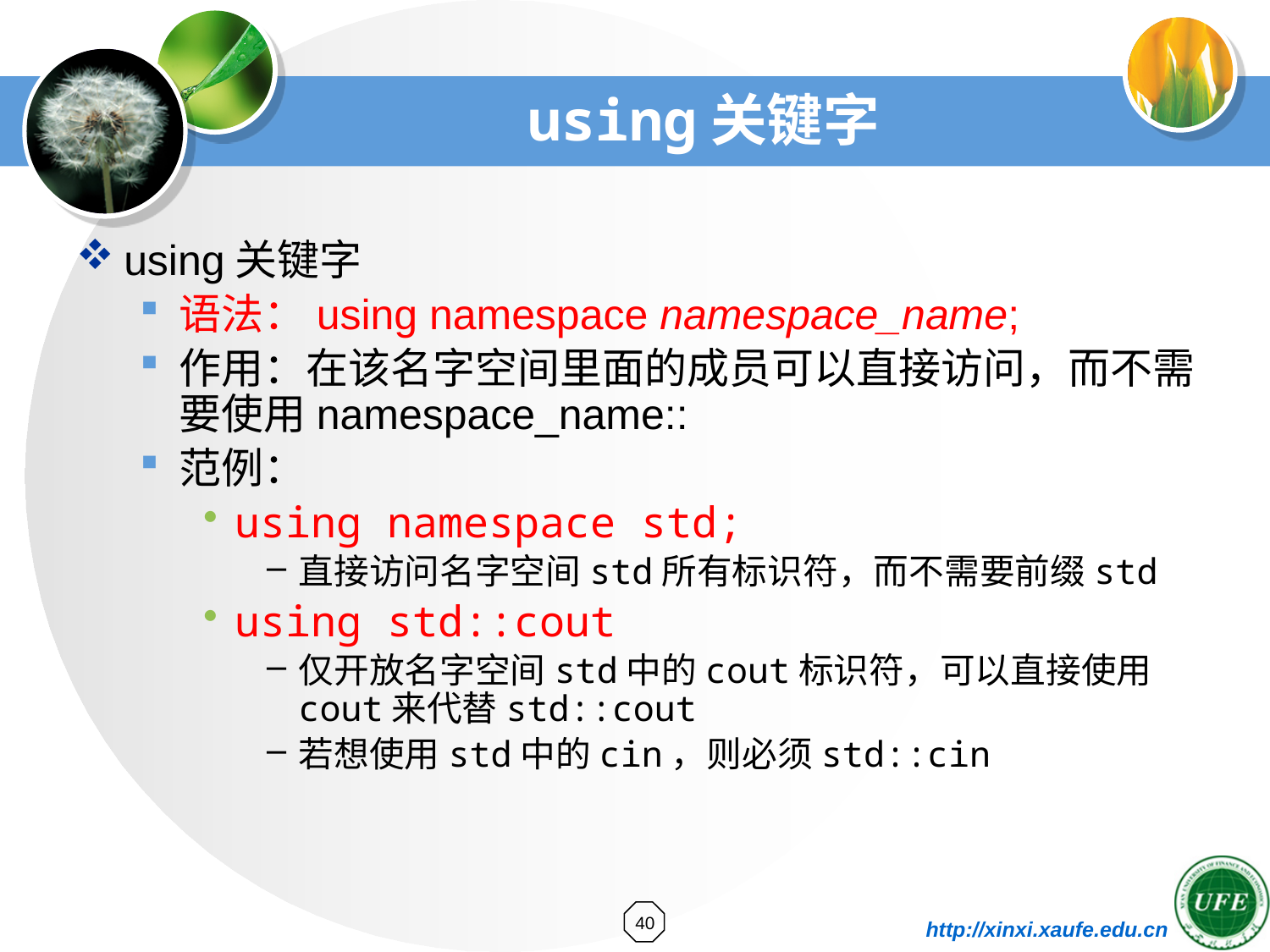

# using关键字
using关键字
语法：using namespace namespace_name;
作用：在该名字空间里面的成员可以直接访问，而不需要使用namespace_name::
范例：
using namespace std;
直接访问名字空间std所有标识符，而不需要前缀std
using std::cout
仅开放名字空间std中的cout标识符，可以直接使用cout来代替std::cout
若想使用std中的cin，则必须std::cin
40
http://xinxi.xaufe.edu.cn